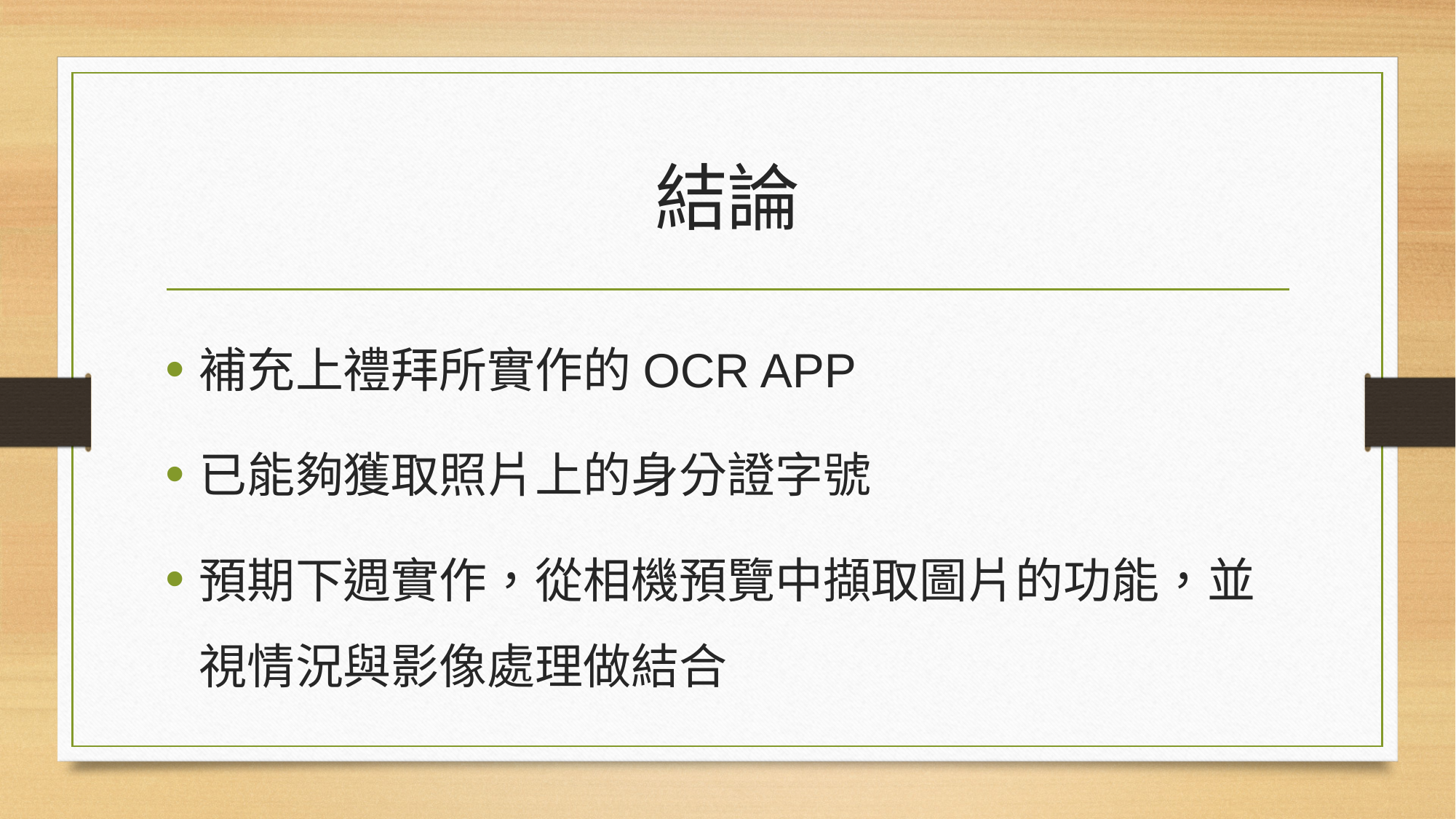

# 結論
補充上禮拜所實作的OCR APP
已能夠獲取照片上的身分證字號
預期下週實作，從相機預覽中擷取圖片的功能，並視情況與影像處理做結合